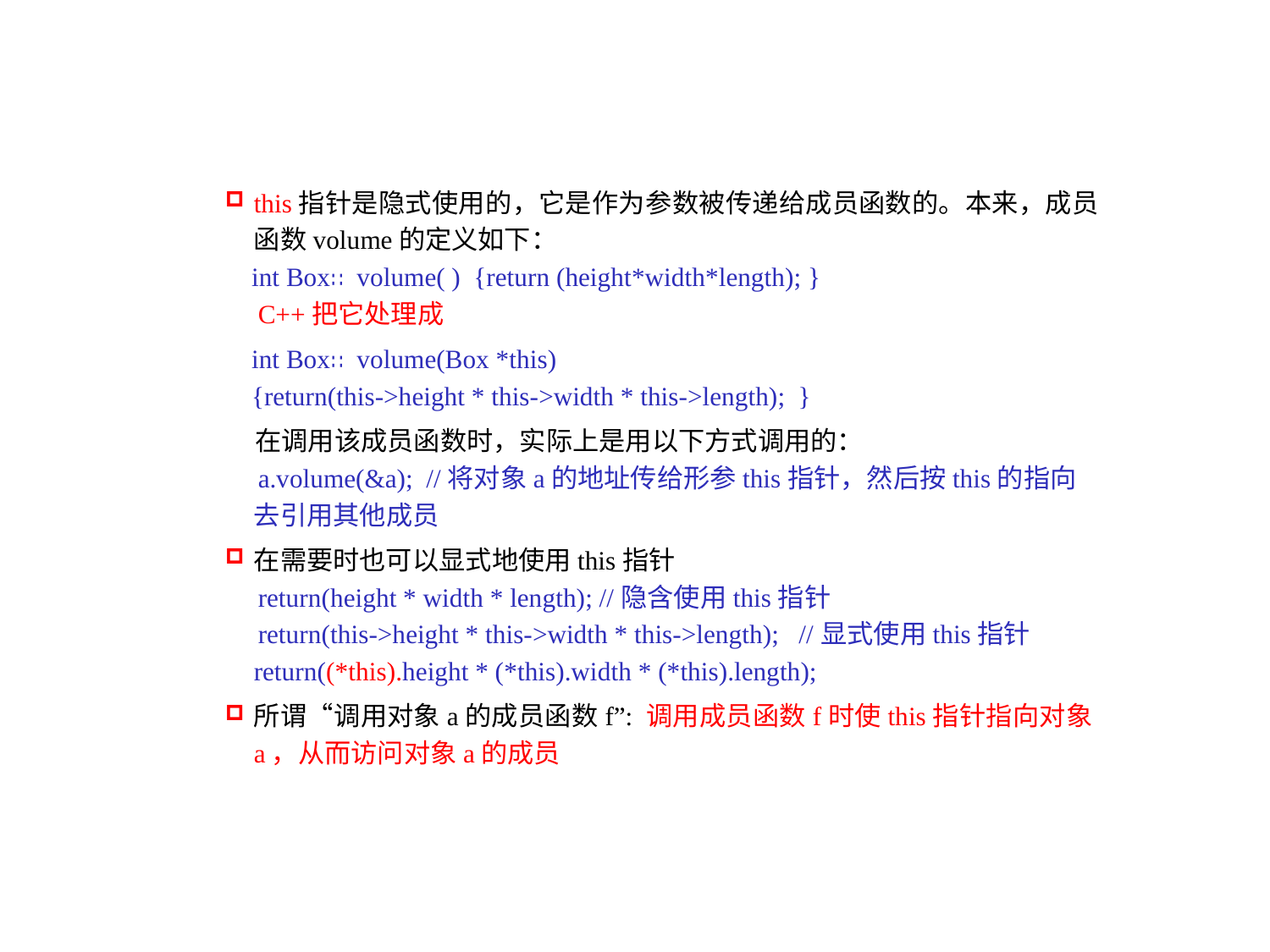

this指针是隐式使用的，它是作为参数被传递给成员函数的。本来，成员函数volume的定义如下：
    int Box∷volume( )  {return (height*width*length); }
     C++把它处理成
    int Box∷volume(Box *this)
    {return(this->height * this->width * this->length);  }
    在调用该成员函数时，实际上是用以下方式调用的：
     a.volume(&a);  //将对象a的地址传给形参this指针，然后按this的指向去引用其他成员
在需要时也可以显式地使用this指针
     return(height * width * length); //隐含使用this指针
     return(this->height * this->width * this->length);   //显式使用this指针  return((*this).height * (*this).width * (*this).length);
所谓“调用对象a的成员函数f”: 调用成员函数f时使this指针指向对象a，从而访问对象a的成员